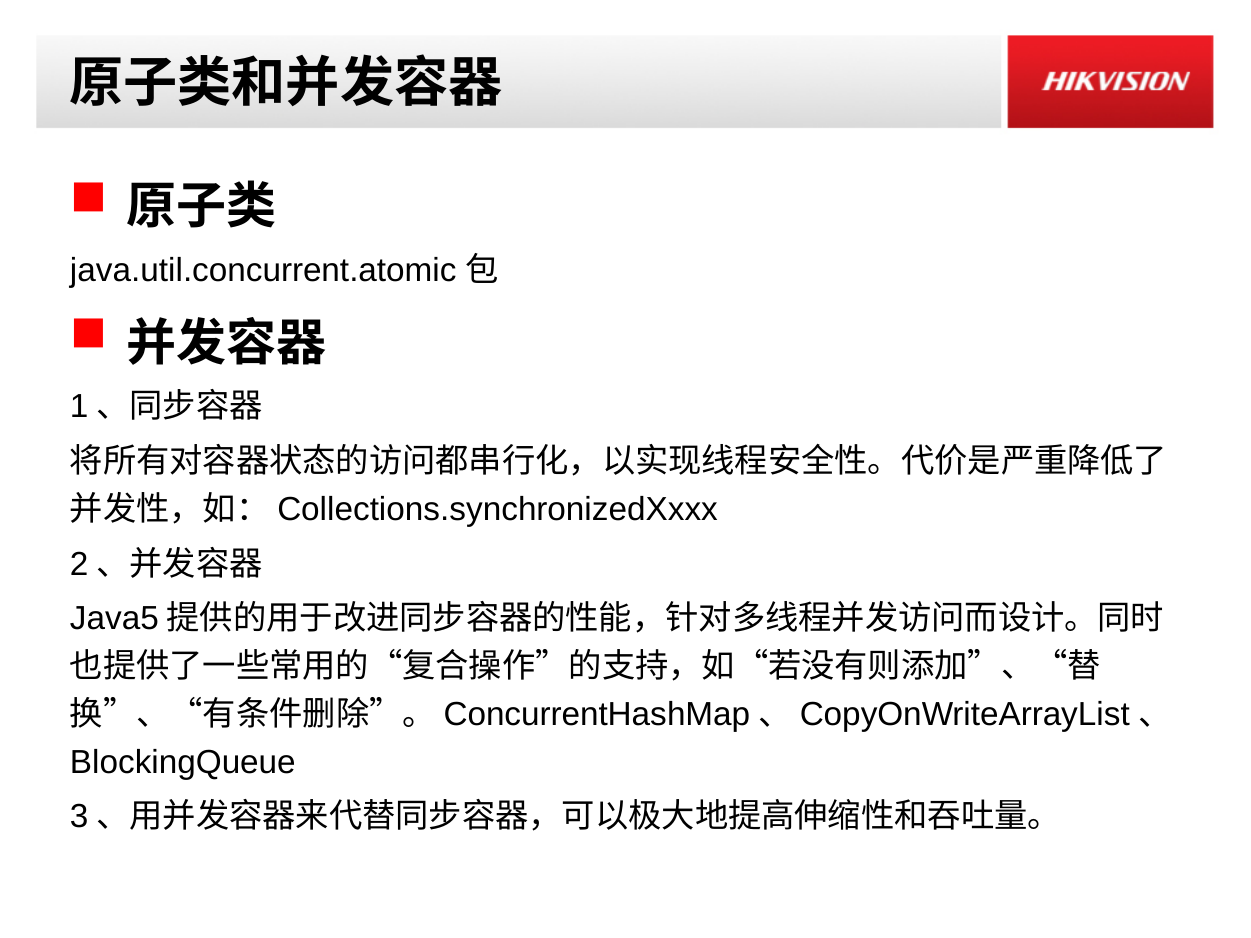

# 原子类和并发容器
原子类
java.util.concurrent.atomic包
并发容器
1、同步容器
将所有对容器状态的访问都串行化，以实现线程安全性。代价是严重降低了并发性，如：Collections.synchronizedXxxx
2、并发容器
Java5提供的用于改进同步容器的性能，针对多线程并发访问而设计。同时也提供了一些常用的“复合操作”的支持，如“若没有则添加”、“替换”、“有条件删除”。ConcurrentHashMap、CopyOnWriteArrayList、BlockingQueue
3、用并发容器来代替同步容器，可以极大地提高伸缩性和吞吐量。